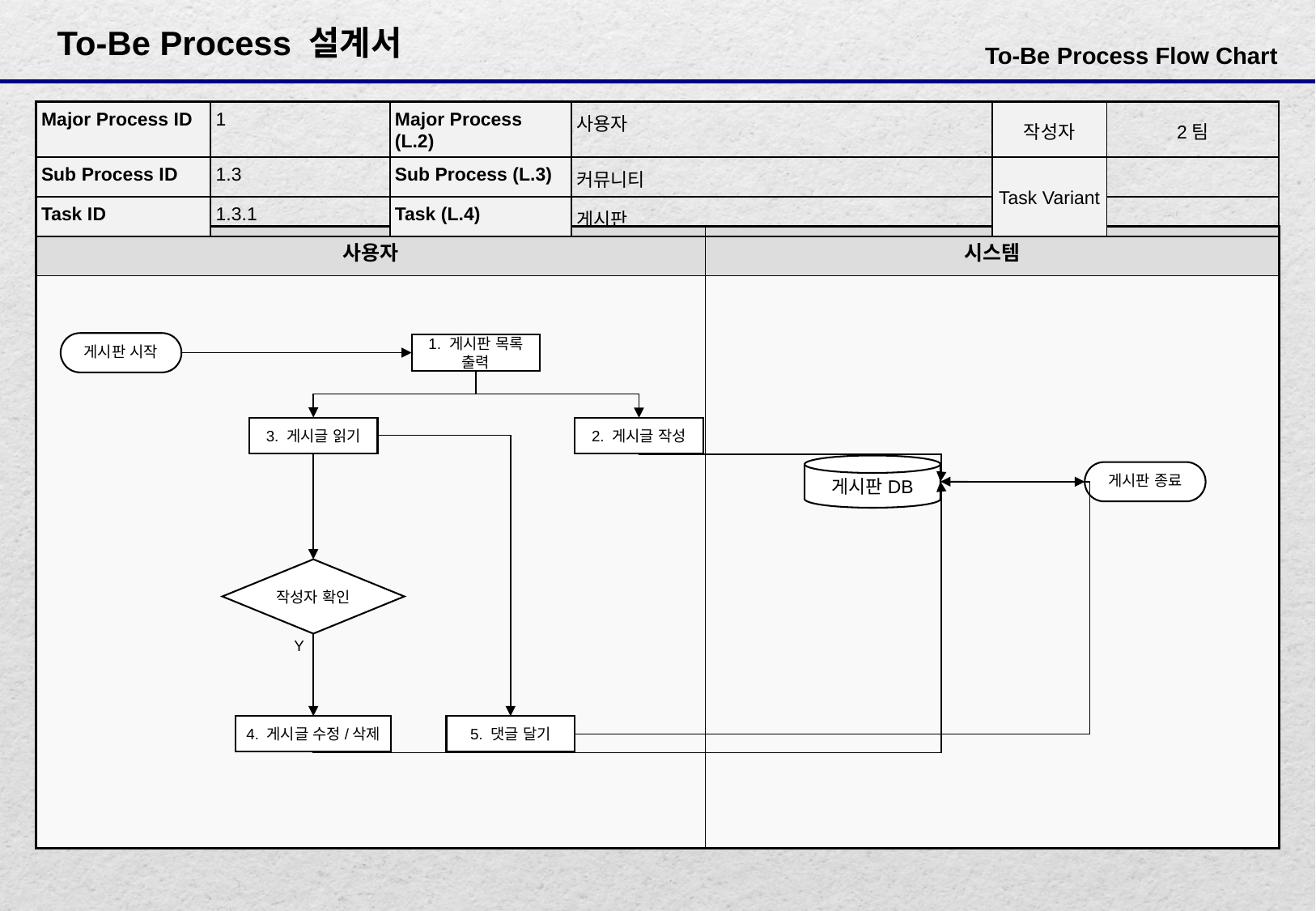

| Major Process ID | 1 | Major Process (L.2) | 사용자 | 작성자 | 2팀 |
| --- | --- | --- | --- | --- | --- |
| Sub Process ID | 1.3 | Sub Process (L.3) | 커뮤니티 | Task Variant |  |
| Task ID | 1.3.1 | Task (L.4) | 게시판 |  |  |
| 사용자 | 시스템 |
| --- | --- |
|  |  |
게시판 시작
1. 게시판 목록 출력
3. 게시글 읽기
2. 게시글 작성
게시판DB
게시판 종료
작성자 확인
Y
4. 게시글 수정/삭제
5. 댓글 달기